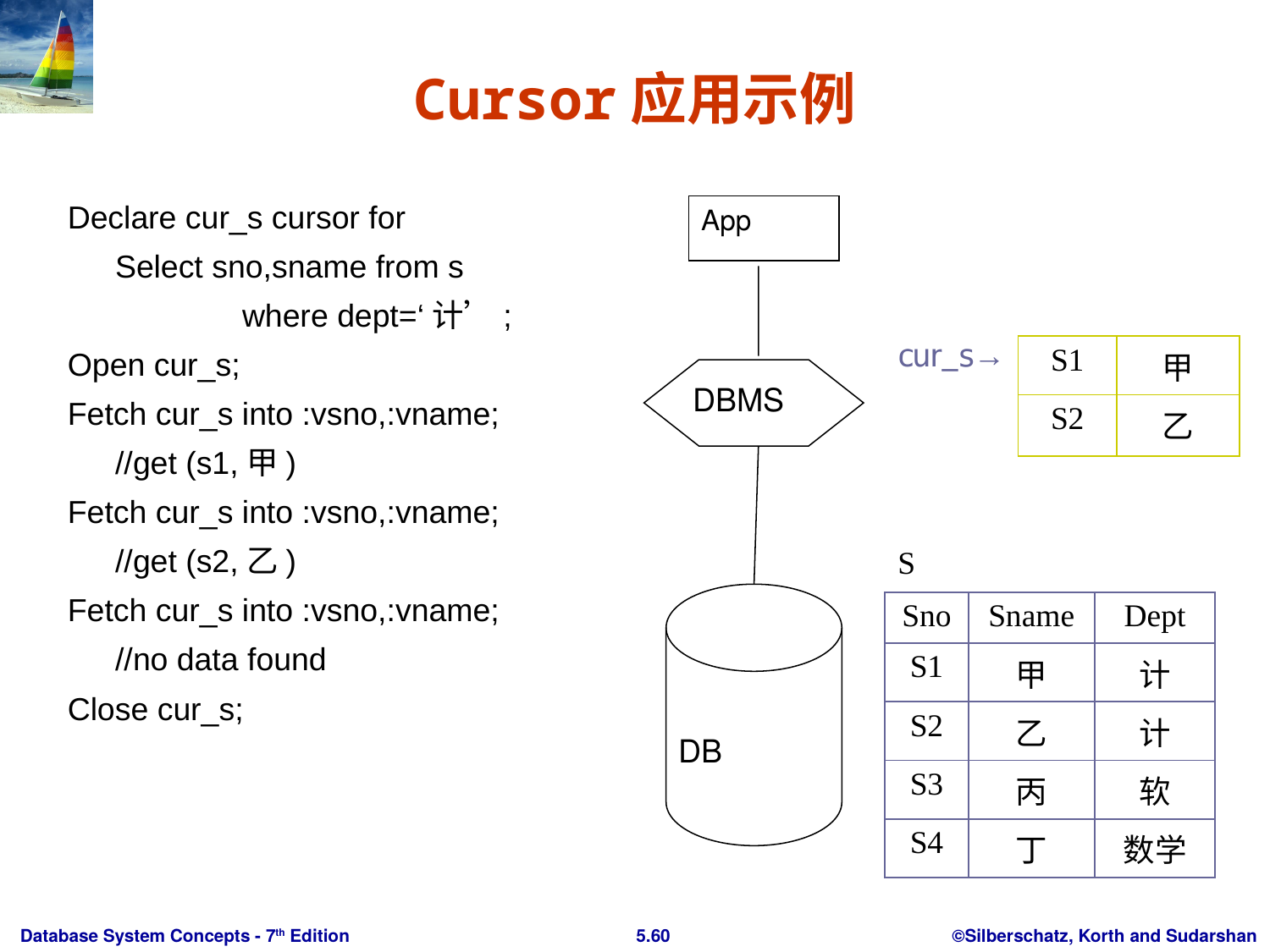

# Cursor应用示例
Declare cur_s cursor for
	Select sno,sname from s
		where dept=‘计’;
Open cur_s;
Fetch cur_s into :vsno,:vname;
	//get (s1,甲)
Fetch cur_s into :vsno,:vname;
	//get (s2,乙)
Fetch cur_s into :vsno,:vname;
	//no data found
Close cur_s;
App

DBMS

DB
| cur\_s→ | S1 | 甲 |
| --- | --- | --- |
|  | S2 | 乙 |
| S |  |  |
| --- | --- | --- |
| Sno | Sname | Dept |
| S1 | 甲 | 计 |
| S2 | 乙 | 计 |
| S3 | 丙 | 软 |
| S4 | 丁 | 数学 |